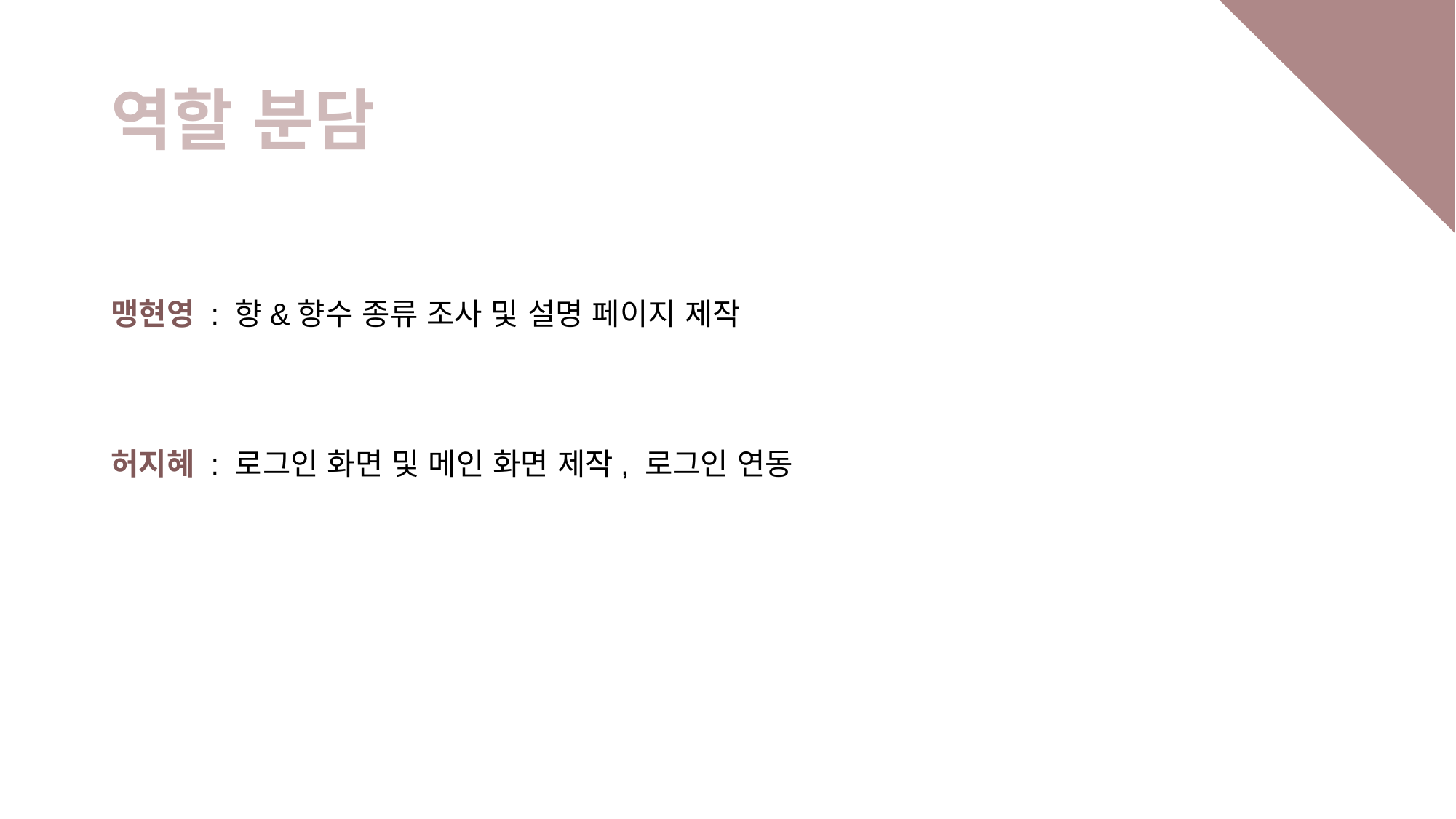

# 역할 분담
맹현영 : 향&향수 종류 조사 및 설명 페이지 제작
허지혜 : 로그인 화면 및 메인 화면 제작, 로그인 연동